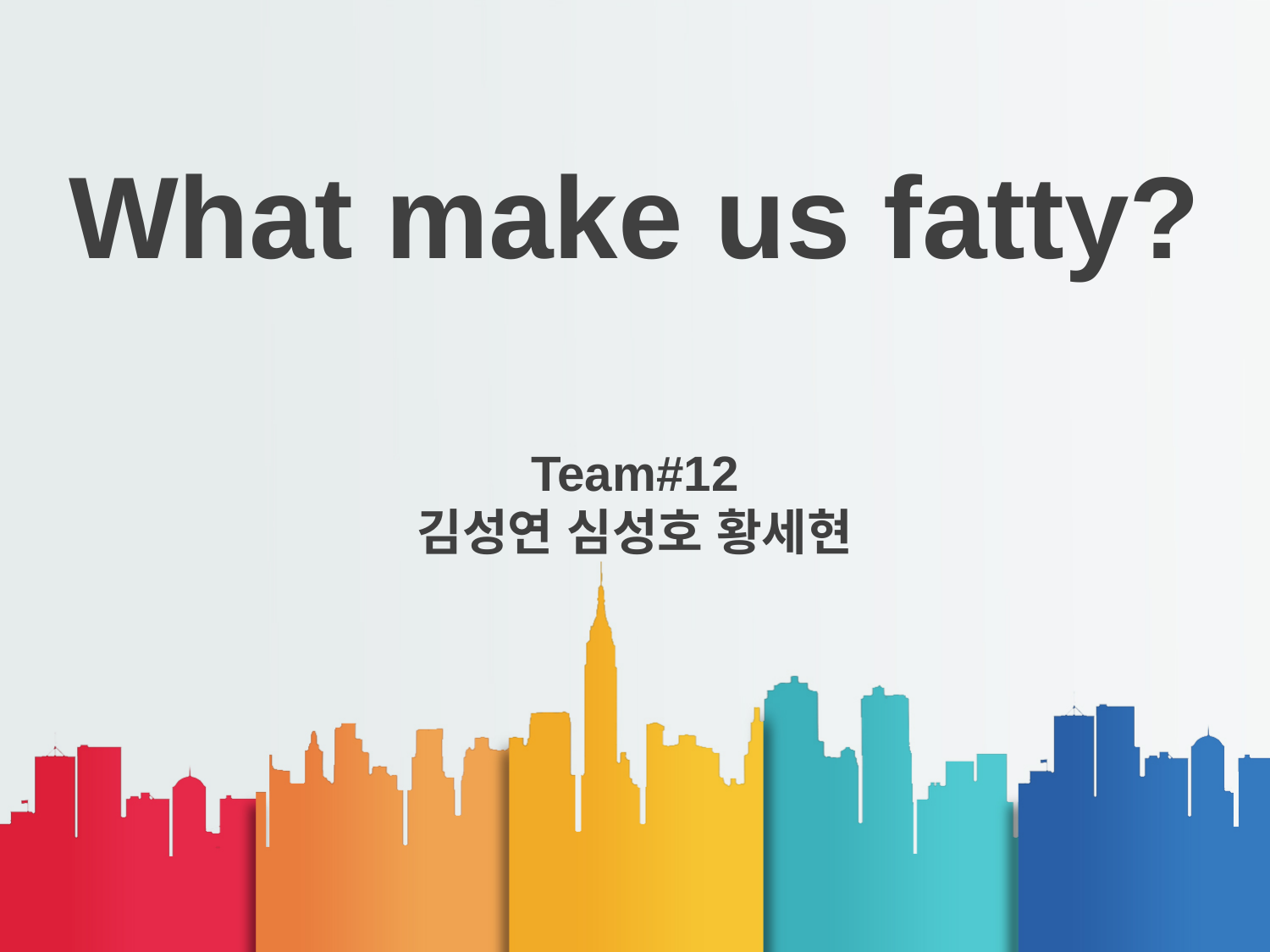

What make us fatty?
Team#12
김성연 심성호 황세현